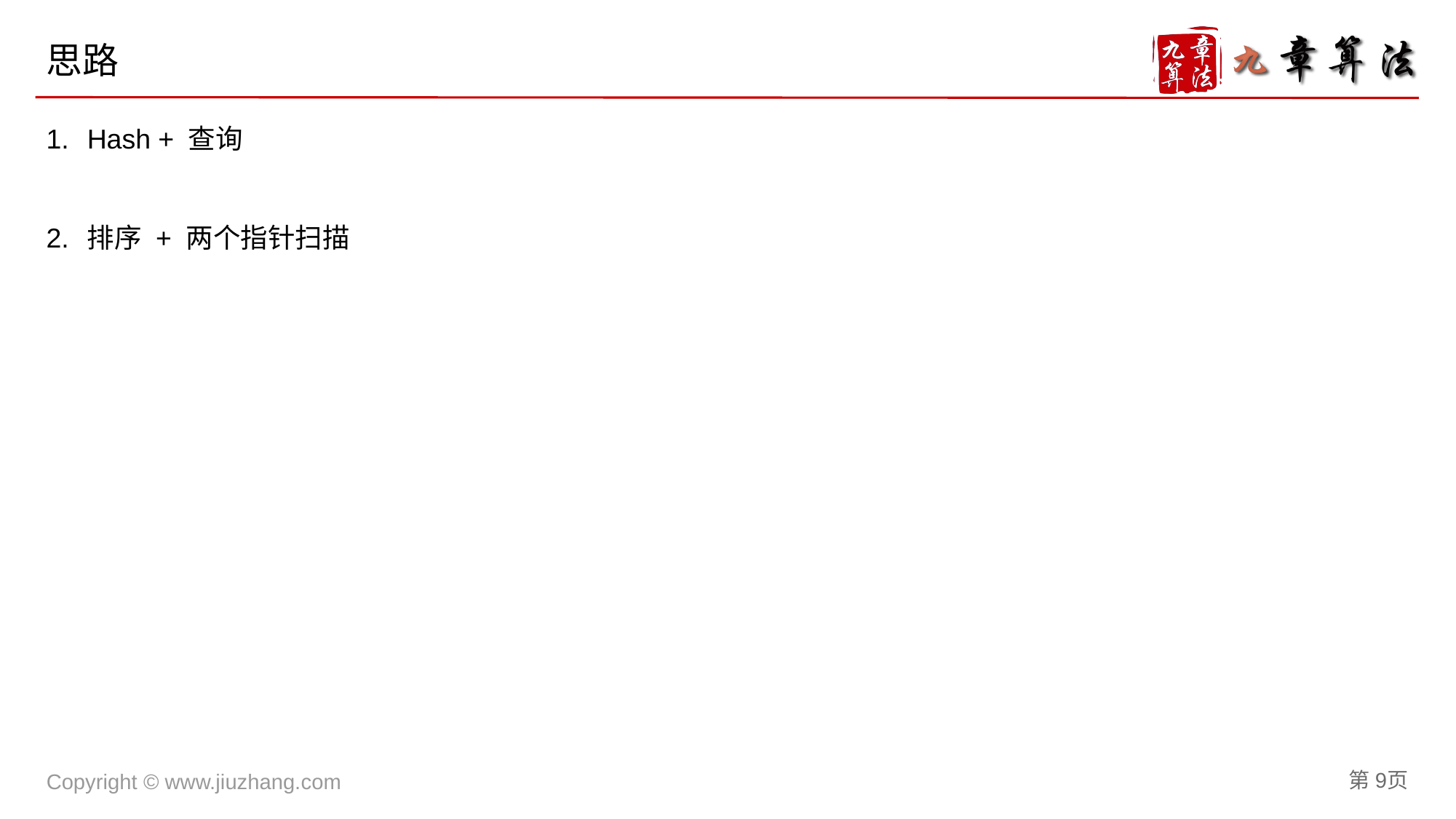

# 思路
Hash + 查询

排序 + 两个指针扫描

第9页